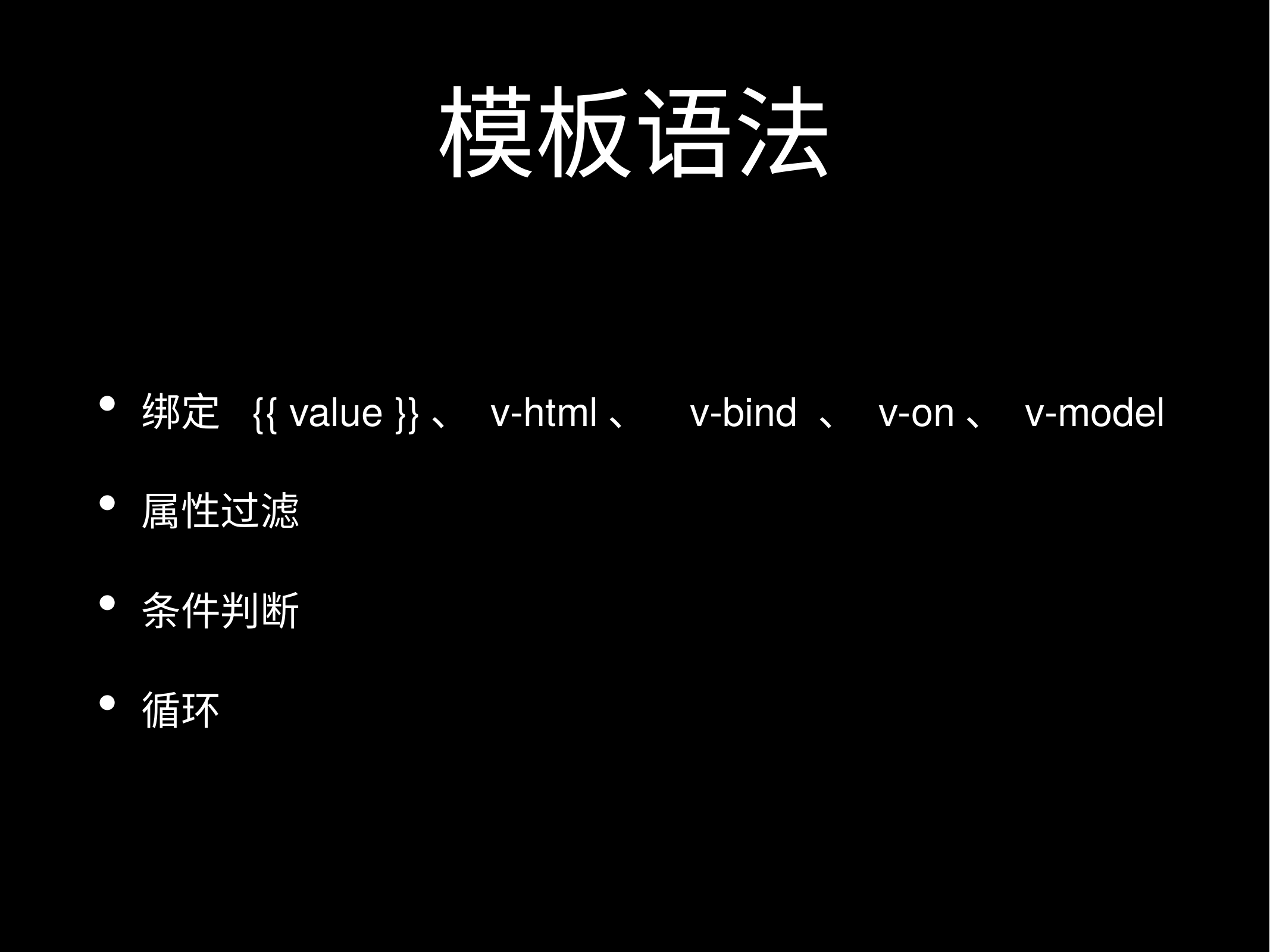

# 模板语法
绑定  {{ value }}、 v-html、   v-bind 、 v-on、 v-model
属性过滤
条件判断
循环